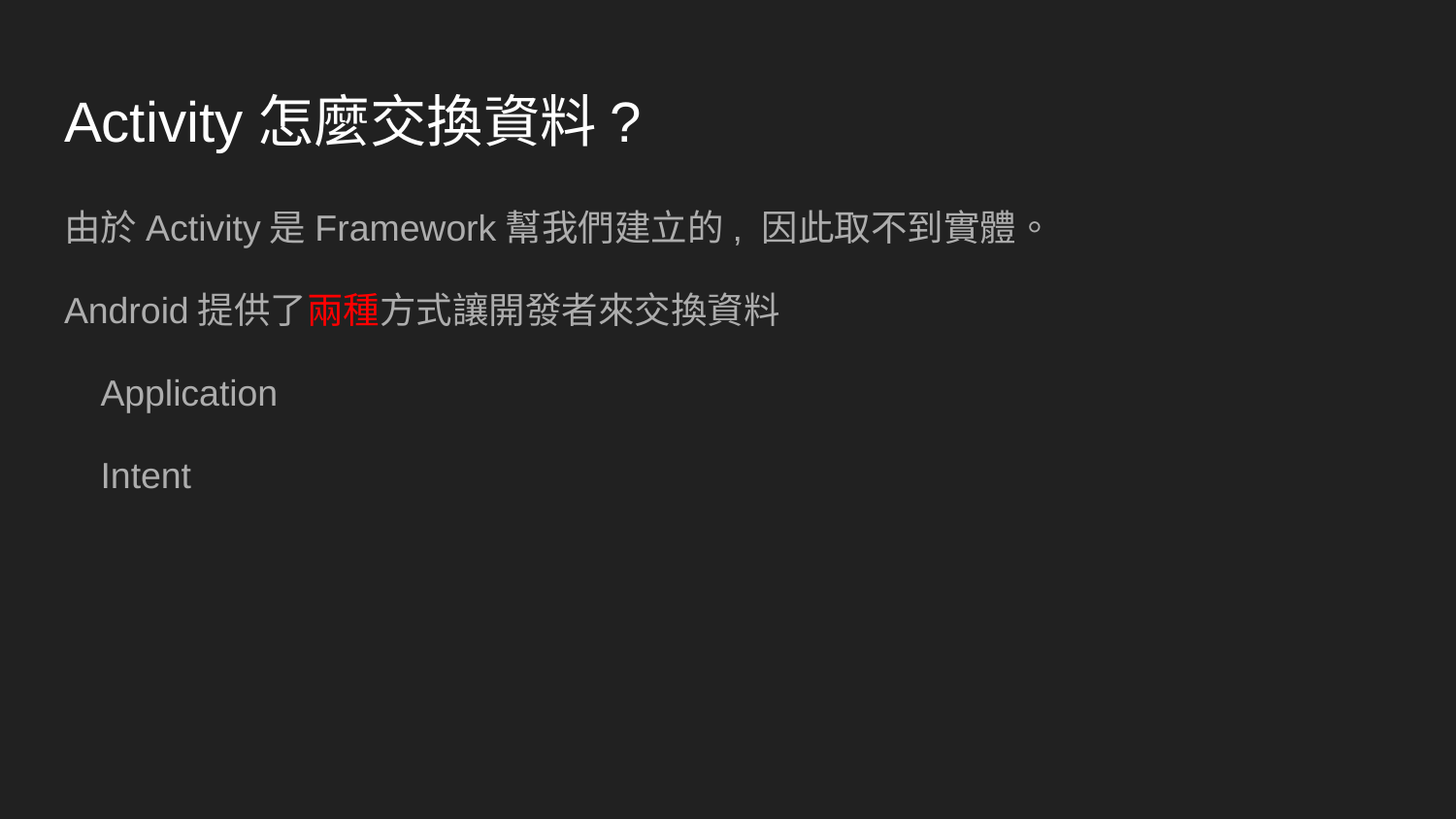

# Activity怎麼交換資料?
由於Activity是Framework幫我們建立的, 因此取不到實體。
Android提供了兩種方式讓開發者來交換資料
Application
Intent